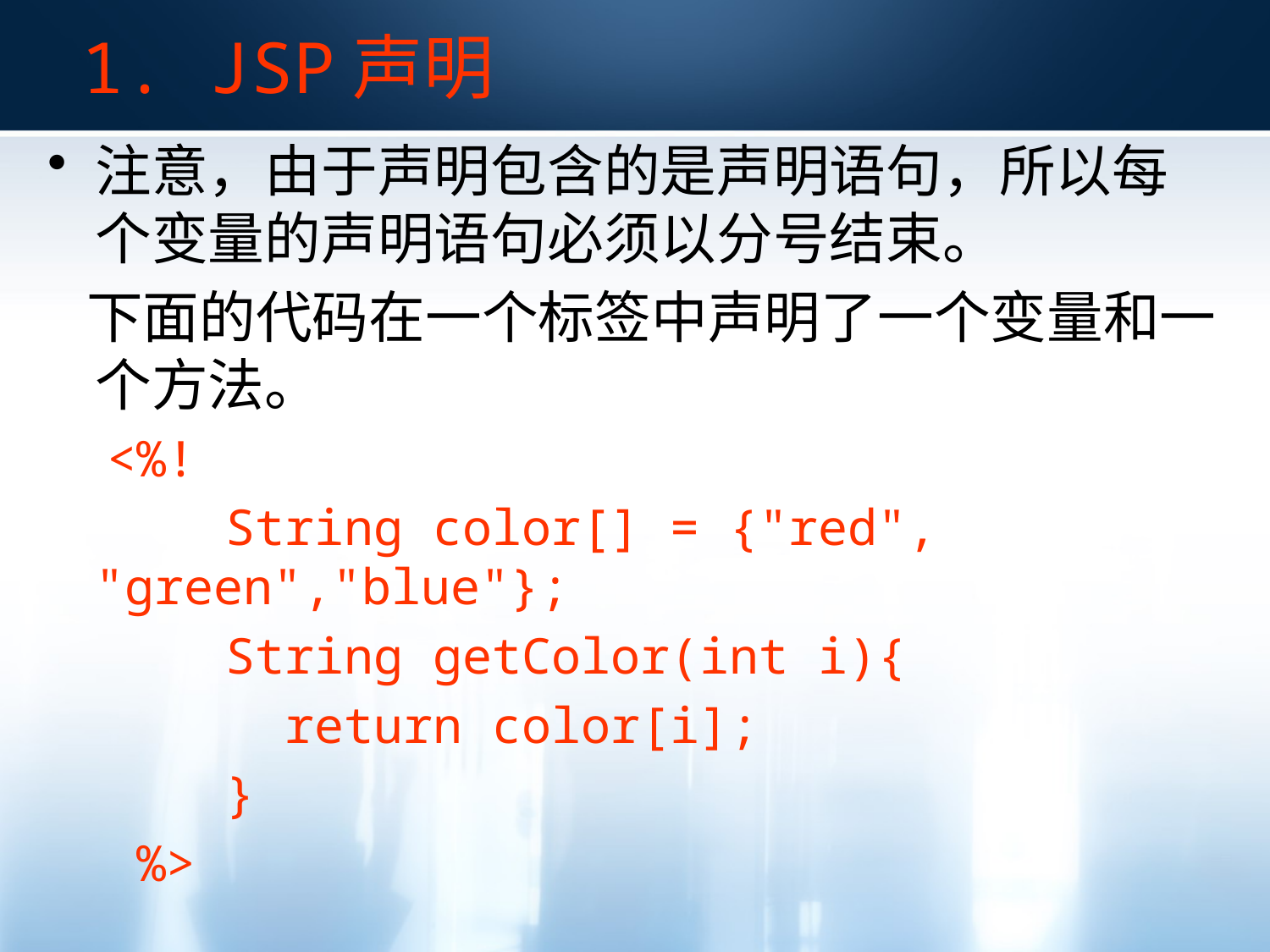

1. JSP声明
注意，由于声明包含的是声明语句，所以每个变量的声明语句必须以分号结束。
  下面的代码在一个标签中声明了一个变量和一个方法。
  <%!
      String color[] = {"red", "green","blue"};
      String getColor(int i){
        return color[i];
      }
   %>